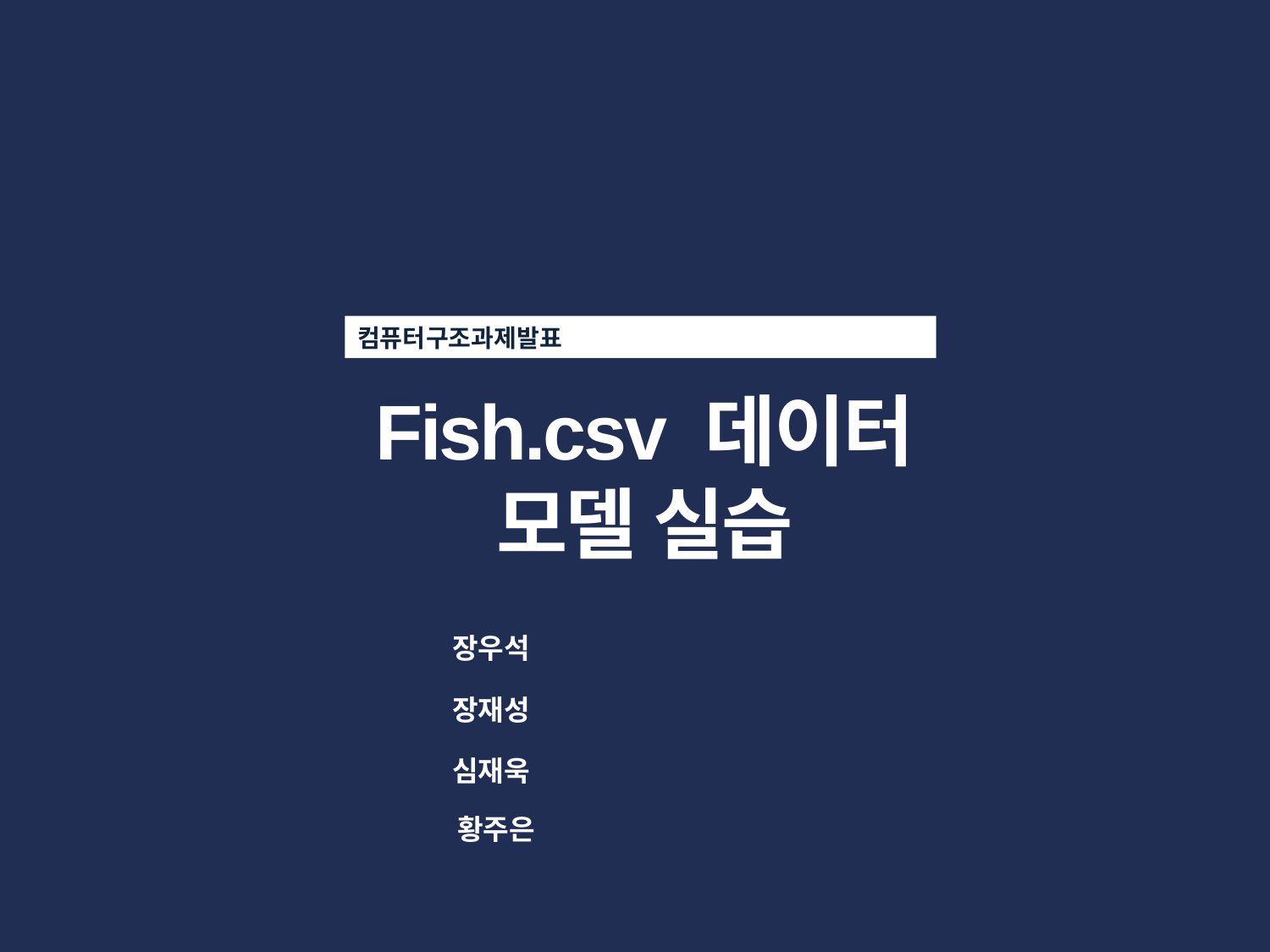

컴퓨터구조과제발표
Fish.csv 데이터
모델 실습
장우석
장재성
심재욱
황주은